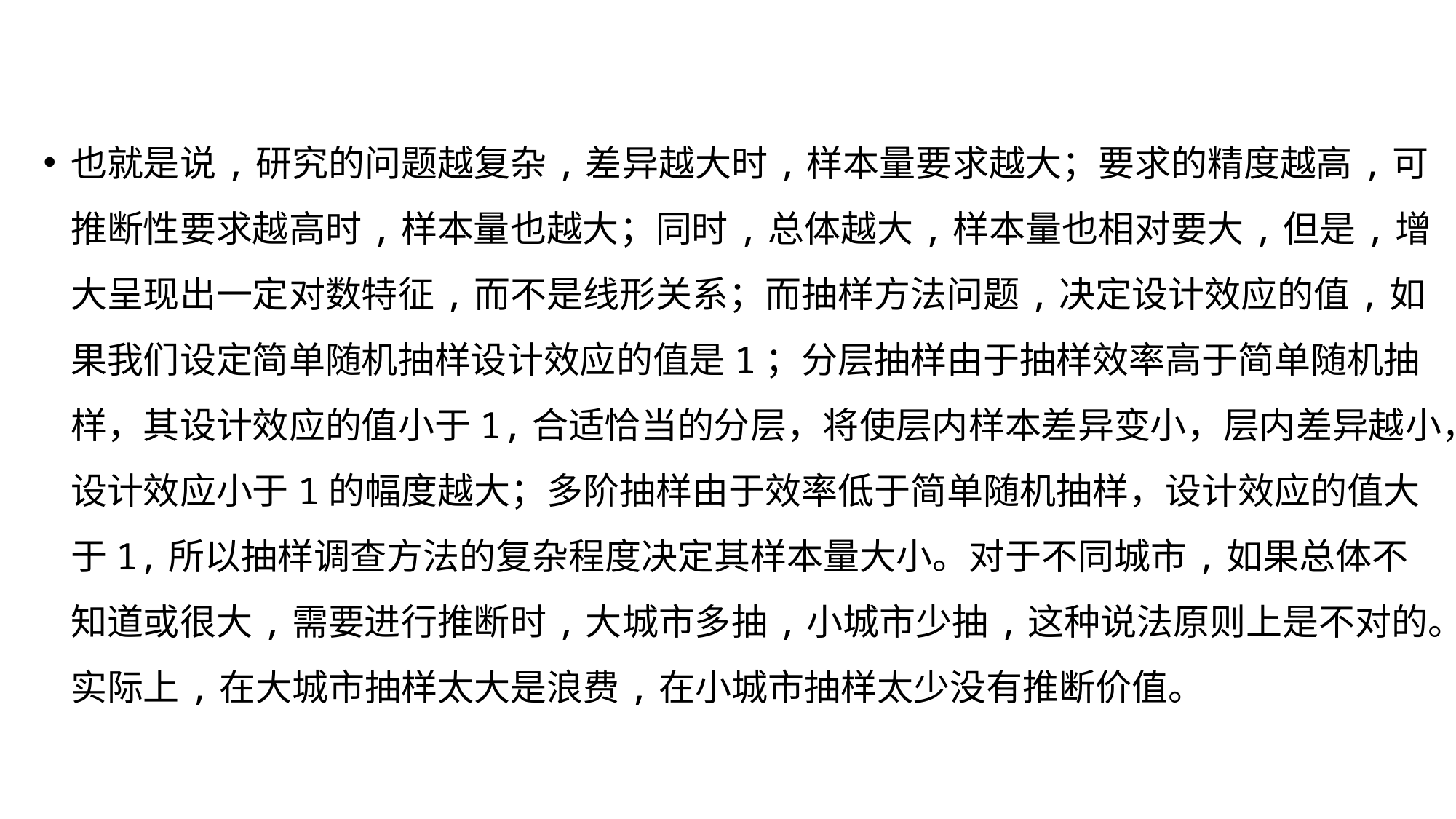

也就是说,研究的问题越复杂,差异越大时,样本量要求越大；要求的精度越高,可推断性要求越高时,样本量也越大；同时,总体越大,样本量也相对要大,但是,增大呈现出一定对数特征,而不是线形关系；而抽样方法问题,决定设计效应的值,如果我们设定简单随机抽样设计效应的值是1；分层抽样由于抽样效率高于简单随机抽样，其设计效应的值小于1,合适恰当的分层，将使层内样本差异变小，层内差异越小，设计效应小于1的幅度越大；多阶抽样由于效率低于简单随机抽样，设计效应的值大于1,所以抽样调查方法的复杂程度决定其样本量大小。对于不同城市,如果总体不知道或很大,需要进行推断时,大城市多抽,小城市少抽,这种说法原则上是不对的。实际上,在大城市抽样太大是浪费,在小城市抽样太少没有推断价值。